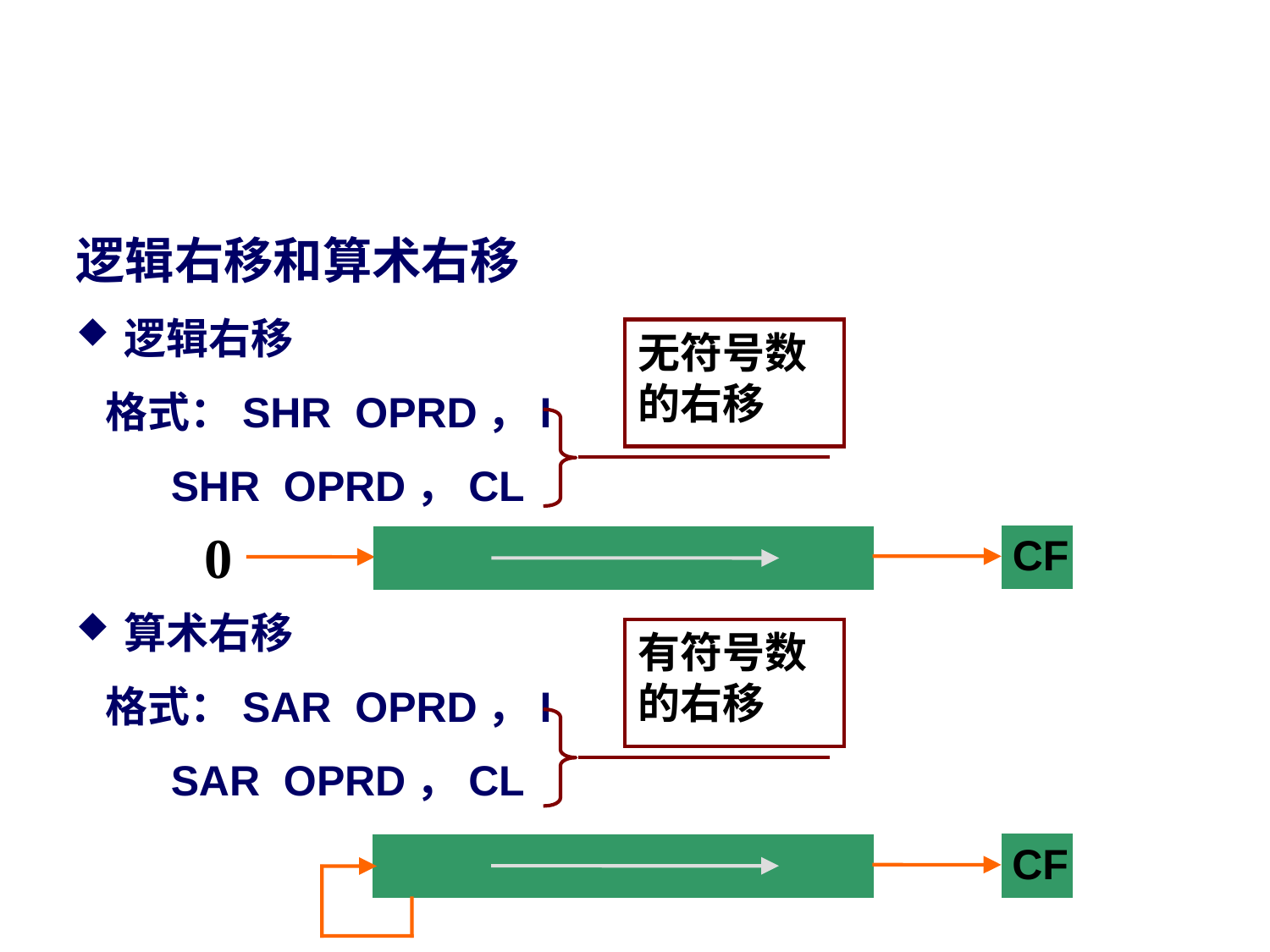

#
逻辑右移和算术右移
逻辑右移
  格式：SHR  OPRD，I
        SHR  OPRD，CL

算术右移
  格式：SAR  OPRD，I
        SAR  OPRD，CL

无符号数的右移

0
CF

有符号数的右移

CF